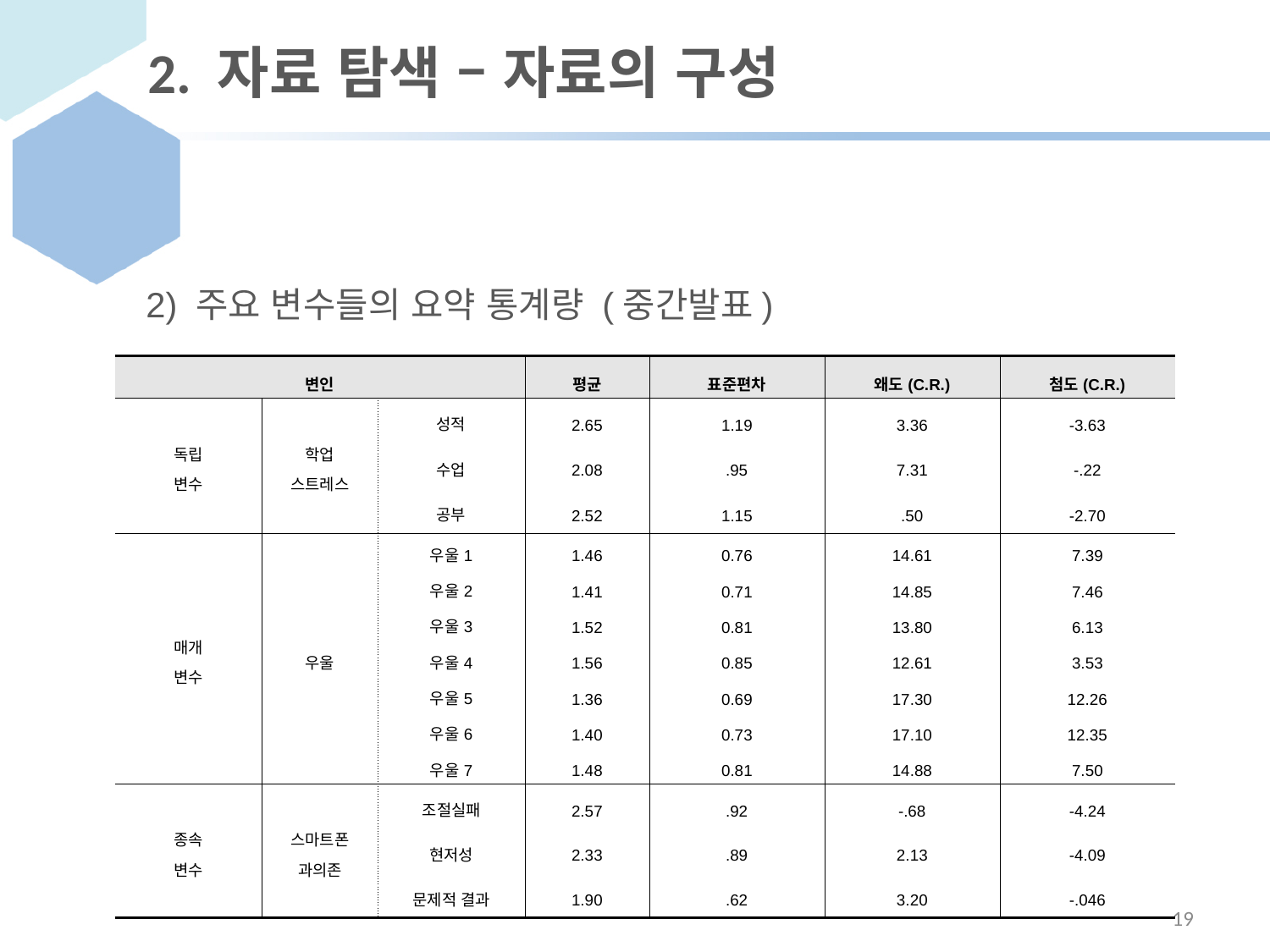

# 2. 자료 탐색 – 자료의 구성
2) 주요 변수들의 요약 통계량 (중간발표)
| 변인 |  |  | 평균 | 표준편차 | 왜도(C.R.) | 첨도(C.R.) |
| --- | --- | --- | --- | --- | --- | --- |
| 독립 변수 | 학업 스트레스 | 성적 | 2.65 | 1.19 | 3.36 | -3.63 |
|  |  | 수업 | 2.08 | .95 | 7.31 | -.22 |
|  |  | 공부 | 2.52 | 1.15 | .50 | -2.70 |
| 매개 변수 | 우울 | 우울1 | 1.46 | 0.76 | 14.61 | 7.39 |
|  |  | 우울2 | 1.41 | 0.71 | 14.85 | 7.46 |
|  |  | 우울3 | 1.52 | 0.81 | 13.80 | 6.13 |
|  |  | 우울4 | 1.56 | 0.85 | 12.61 | 3.53 |
|  |  | 우울5 | 1.36 | 0.69 | 17.30 | 12.26 |
|  |  | 우울6 | 1.40 | 0.73 | 17.10 | 12.35 |
|  |  | 우울7 | 1.48 | 0.81 | 14.88 | 7.50 |
| 종속 변수 | 스마트폰 과의존 | 조절실패 | 2.57 | .92 | -.68 | -4.24 |
|  |  | 현저성 | 2.33 | .89 | 2.13 | -4.09 |
|  |  | 문제적 결과 | 1.90 | .62 | 3.20 | -.046 |
19